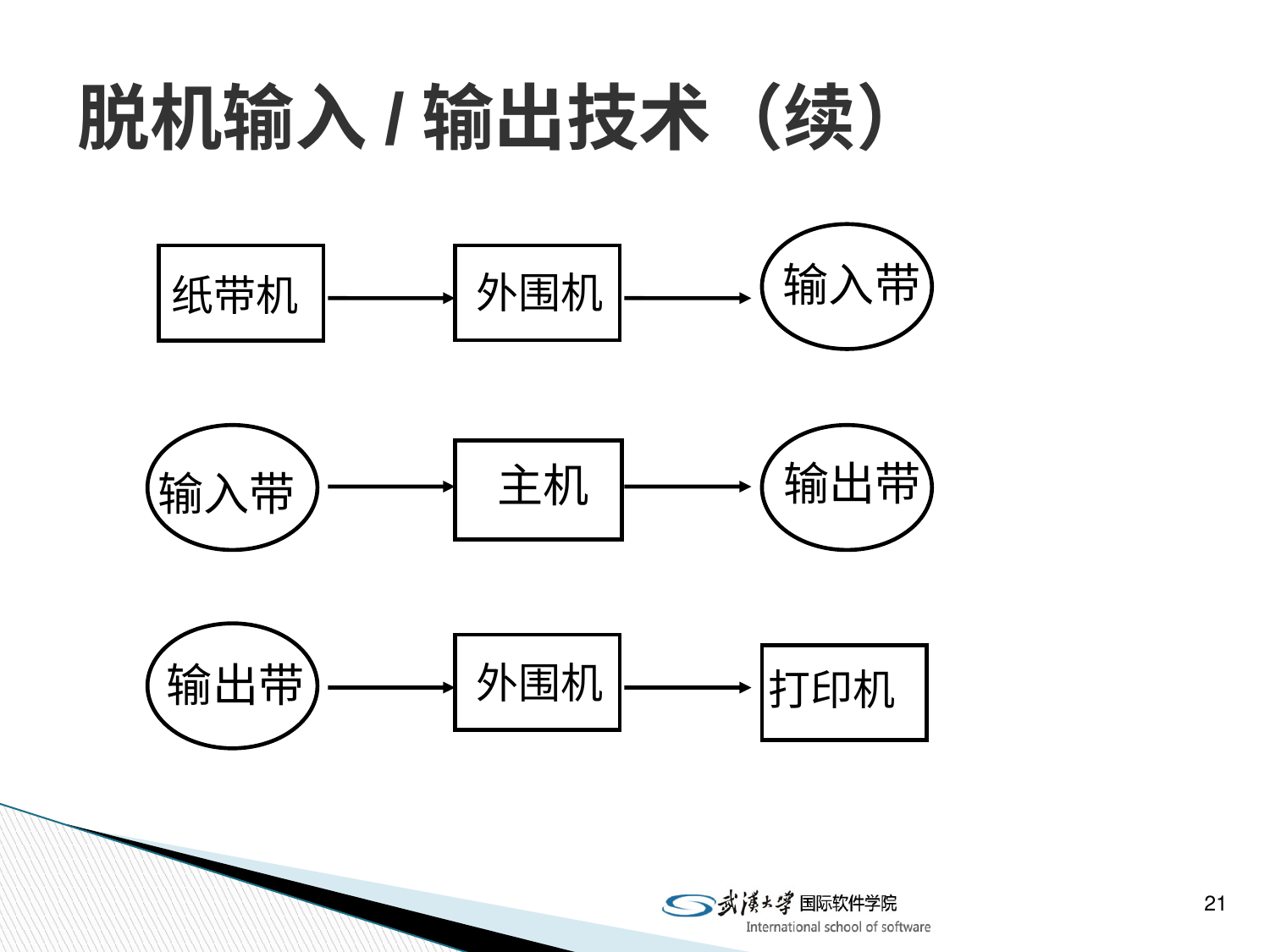

# 脱机输入/输出技术（续）

输入带
外围机
纸带机

输出带
主机
输入带

输出带
外围机
打印机